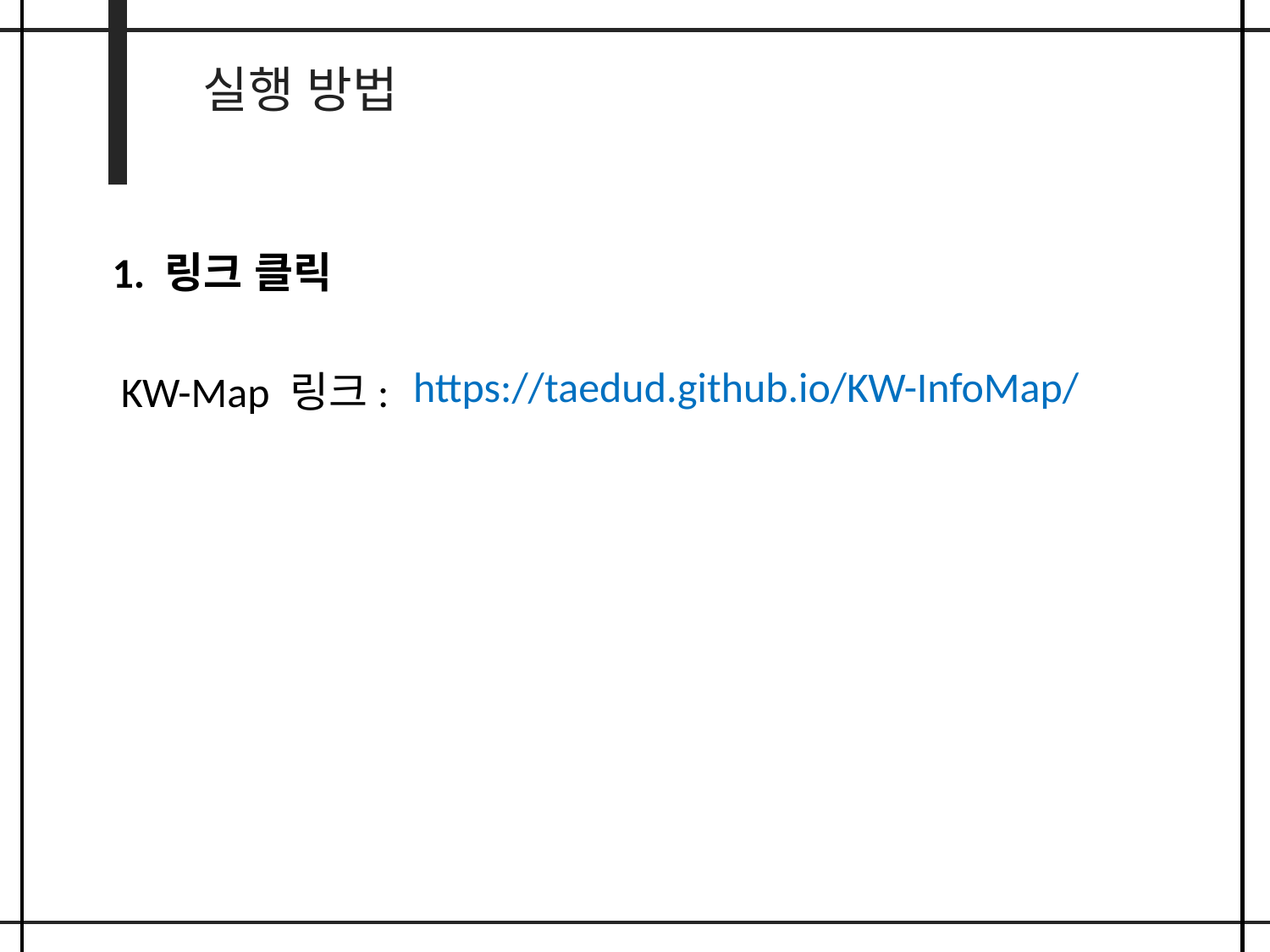

실행 방법
1. 링크 클릭
https://taedud.github.io/KW-InfoMap/
KW-Map 링크: